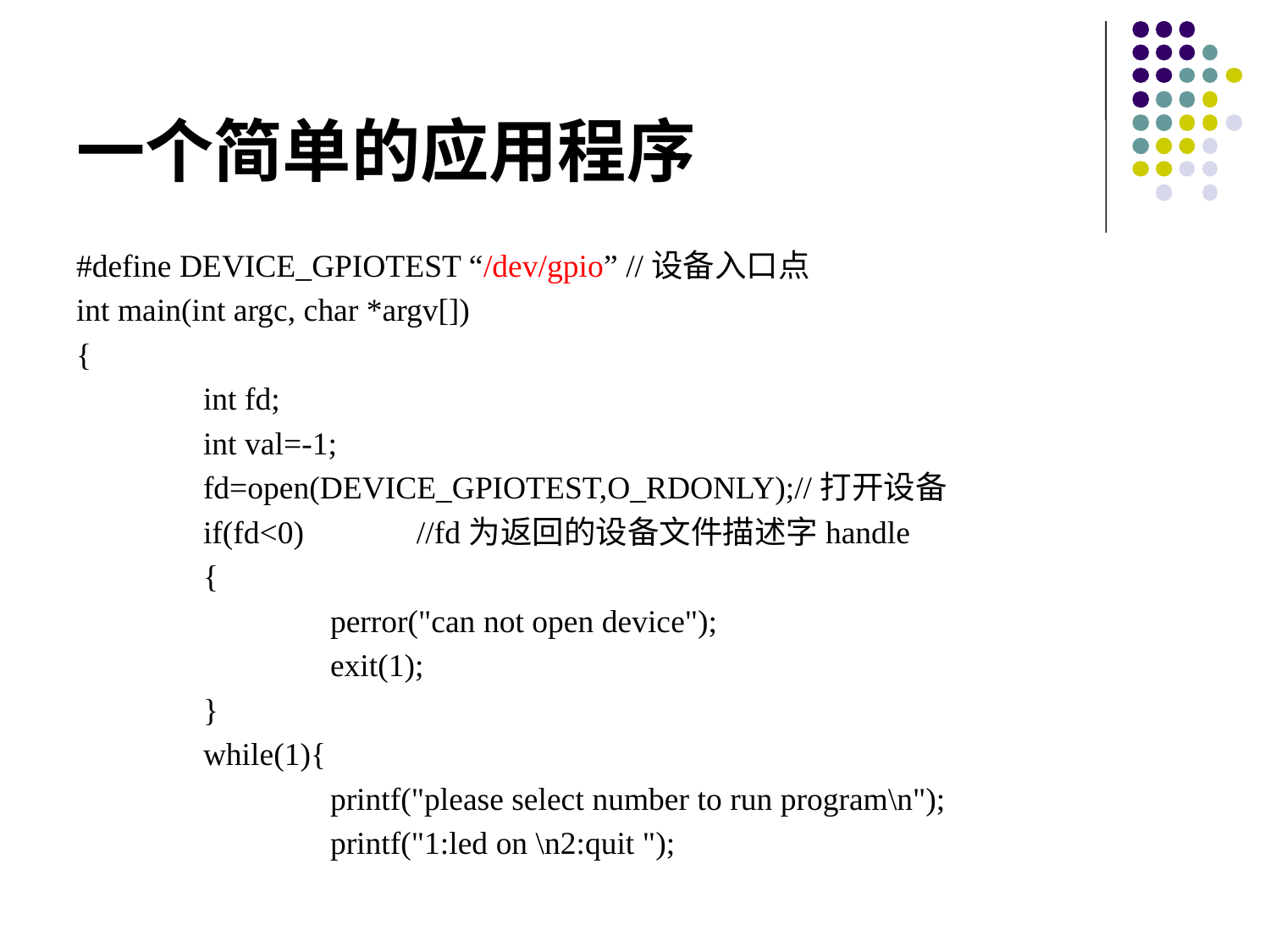

# 一个简单的应用程序
#define DEVICE_GPIOTEST “/dev/gpio” //设备入口点
int main(int argc, char *argv[])
{
	int fd;
	int val=-1;
	fd=open(DEVICE_GPIOTEST,O_RDONLY);//打开设备
	if(fd<0)              //fd为返回的设备文件描述字handle
	{
		perror("can not open device");
		exit(1);
	}
	while(1){
		printf("please select number to run program\n");
		printf("1:led on \n2:quit ");